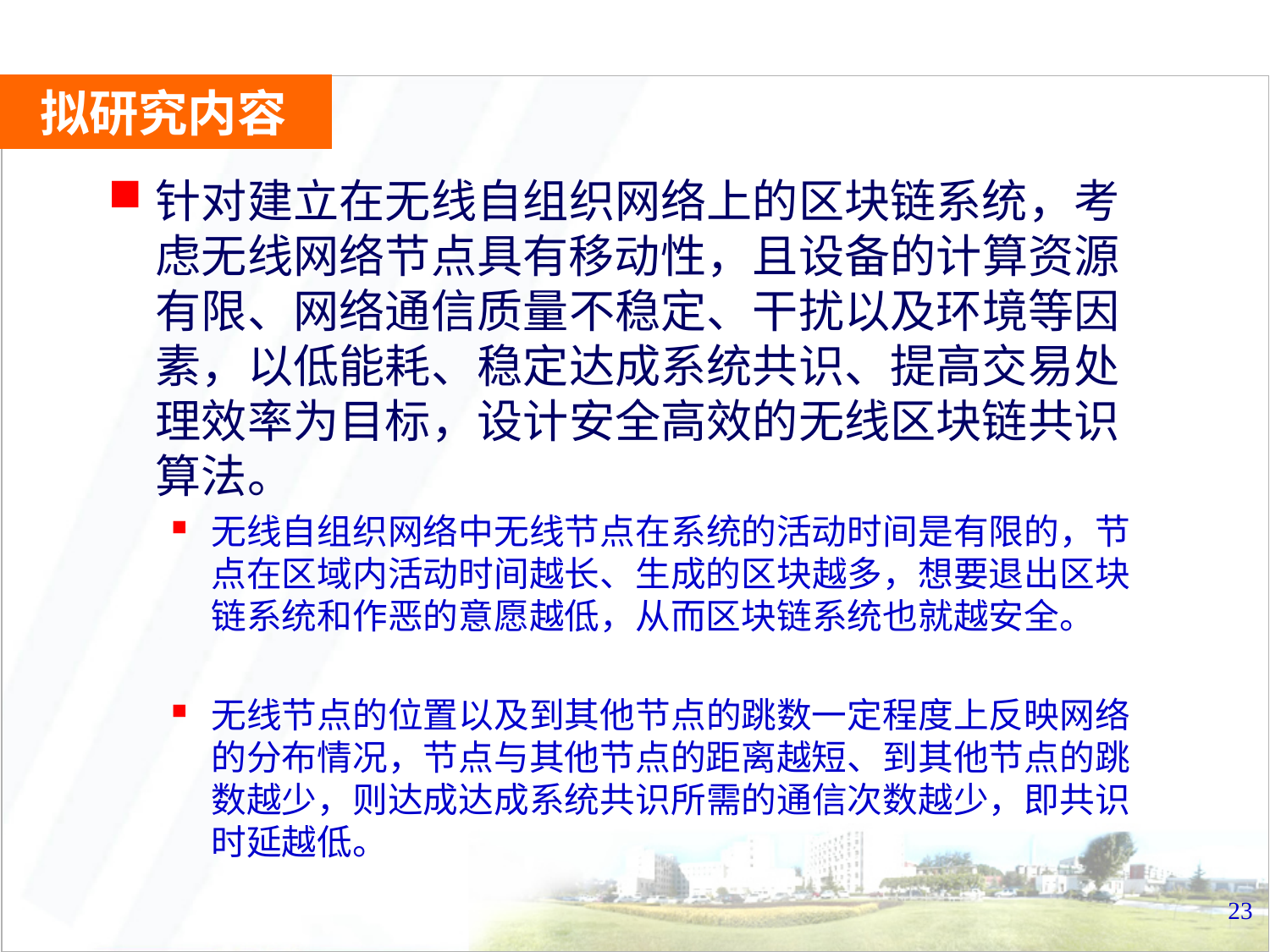

# 拟研究内容
针对建立在无线自组织网络上的区块链系统，考虑无线网络节点具有移动性，且设备的计算资源有限、网络通信质量不稳定、干扰以及环境等因素，以低能耗、稳定达成系统共识、提高交易处理效率为目标，设计安全高效的无线区块链共识算法。
无线自组织网络中无线节点在系统的活动时间是有限的，节点在区域内活动时间越长、生成的区块越多，想要退出区块链系统和作恶的意愿越低，从而区块链系统也就越安全。

无线节点的位置以及到其他节点的跳数一定程度上反映网络的分布情况，节点与其他节点的距离越短、到其他节点的跳数越少，则达成达成系统共识所需的通信次数越少，即共识时延越低。
23